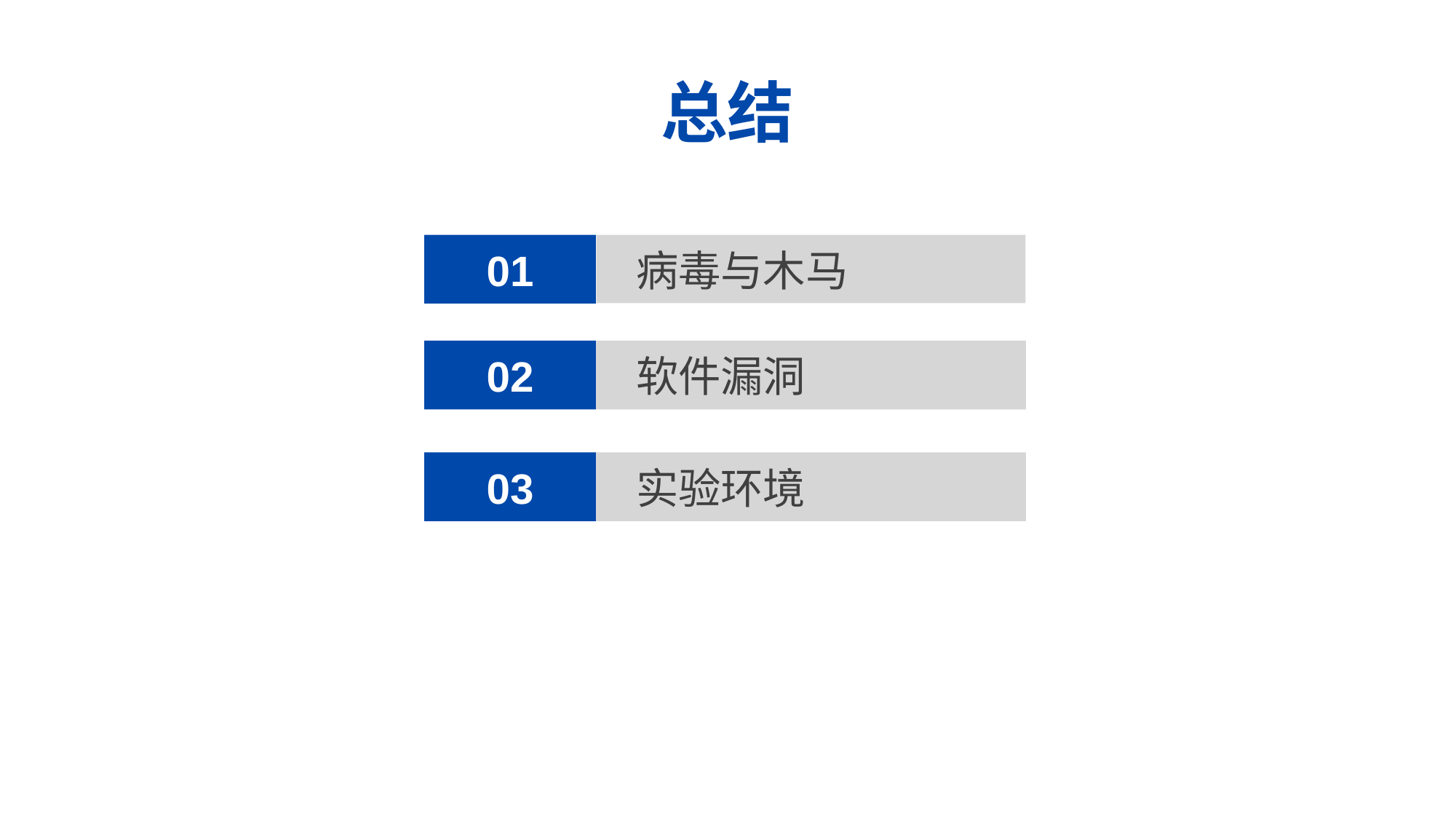

总结
01
  病毒与木马
02
  软件漏洞
03
  实验环境